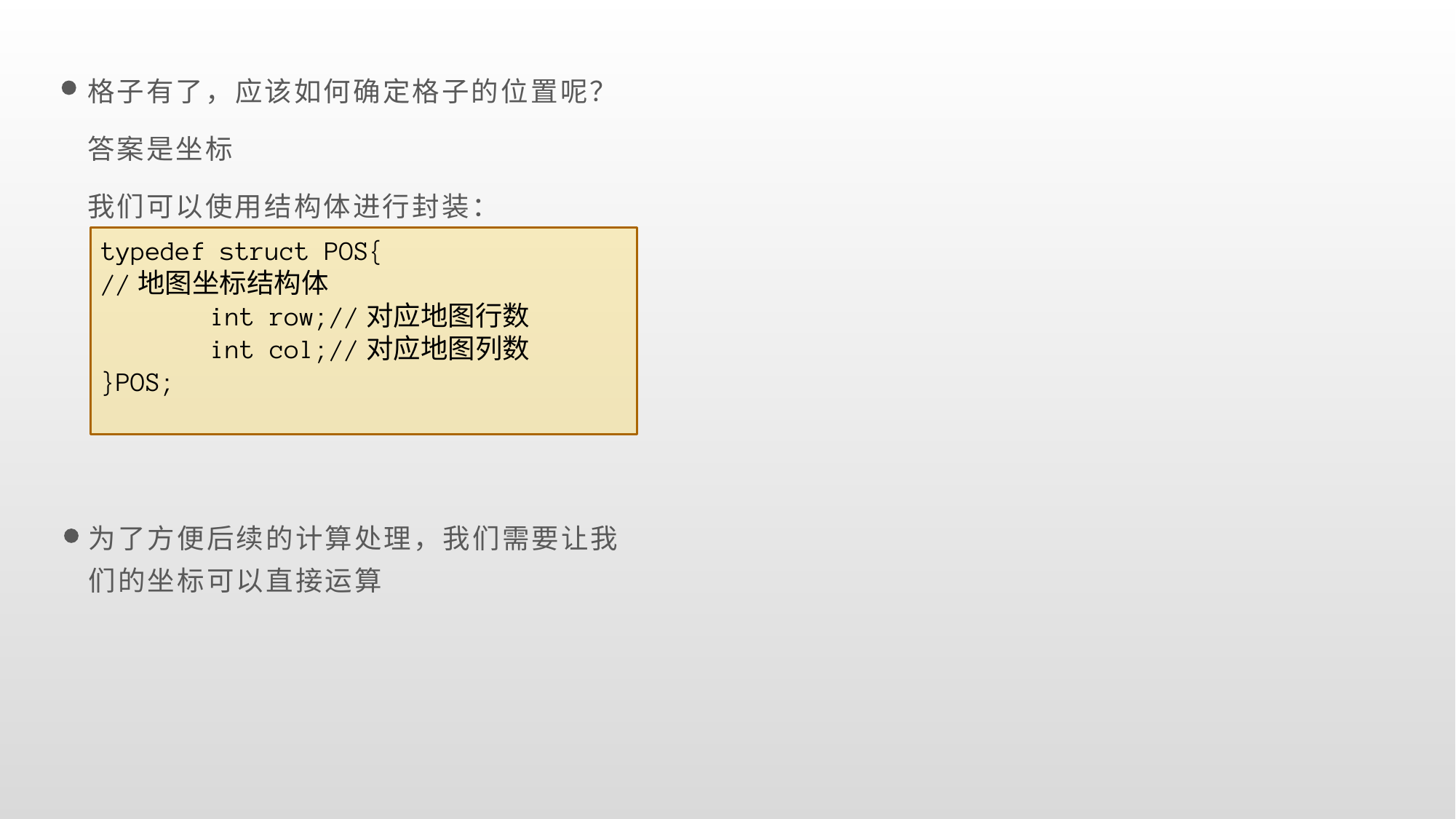

格子有了，应该如何确定格子的位置呢？

答案是坐标
我们可以使用结构体进行封装：
typedef struct POS{
//地图坐标结构体
	int row;//对应地图行数
	int col;//对应地图列数
}POS;

为了方便后续的计算处理，我们需要让我们的坐标可以直接运算